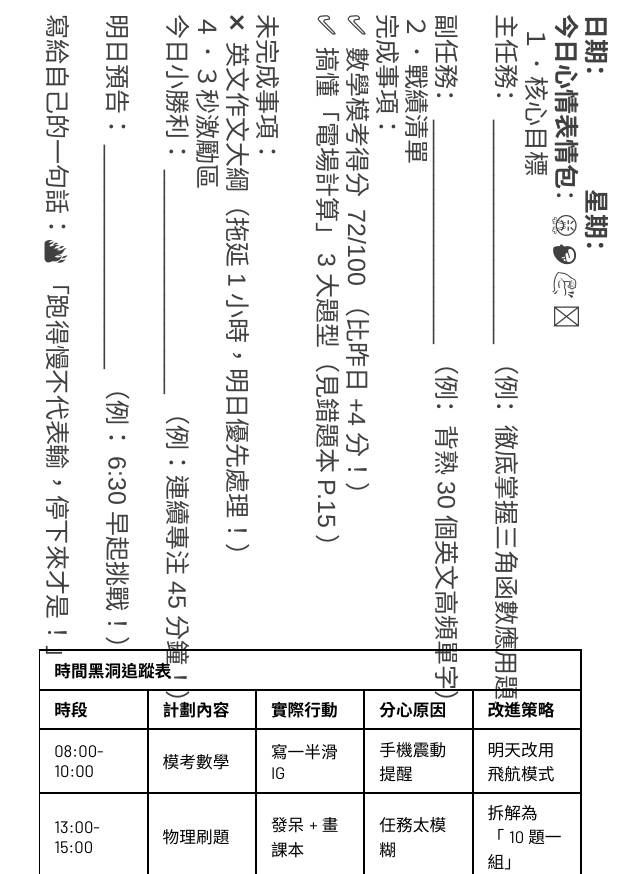

日期：　　　　星期：
今日心情表情包：😤 🧠 💪 🥱
 １．核心目標
主任務：________________（例：徹底掌握三角函數應用題）

副任務：________________（例：背熟30個英文高頻單字）
２．戰績清單
完成事項：
✅ 數學模考得分 72/100（比昨日+4分！）
✅ 搞懂「電場計算」3大題型（見錯題本P.15）

未完成事項：
❌ 英文作文大綱（拖延1小時，明日優先處理！）
４．３秒激勵區
今日小勝利：________________（例：連續專注45分鐘！）

明日預告：________________（例：6:30早起挑戰！）

寫給自己的一句話：🔥 「跑得慢不代表輸，停下來才是！」
| 時間黑洞追蹤表 |  |  |  |  |
| --- | --- | --- | --- | --- |
| 時段 | 計劃內容 | 實際行動 | 分心原因 | 改進策略 |
| 08:00-10:00 | 模考數學 | 寫一半滑IG | 手機震動提醒 | 明天改用飛航模式 |
| 13:00-15:00 | 物理刷題 | 發呆+畫課本 | 任務太模糊 | 拆解為「10題一組」 |